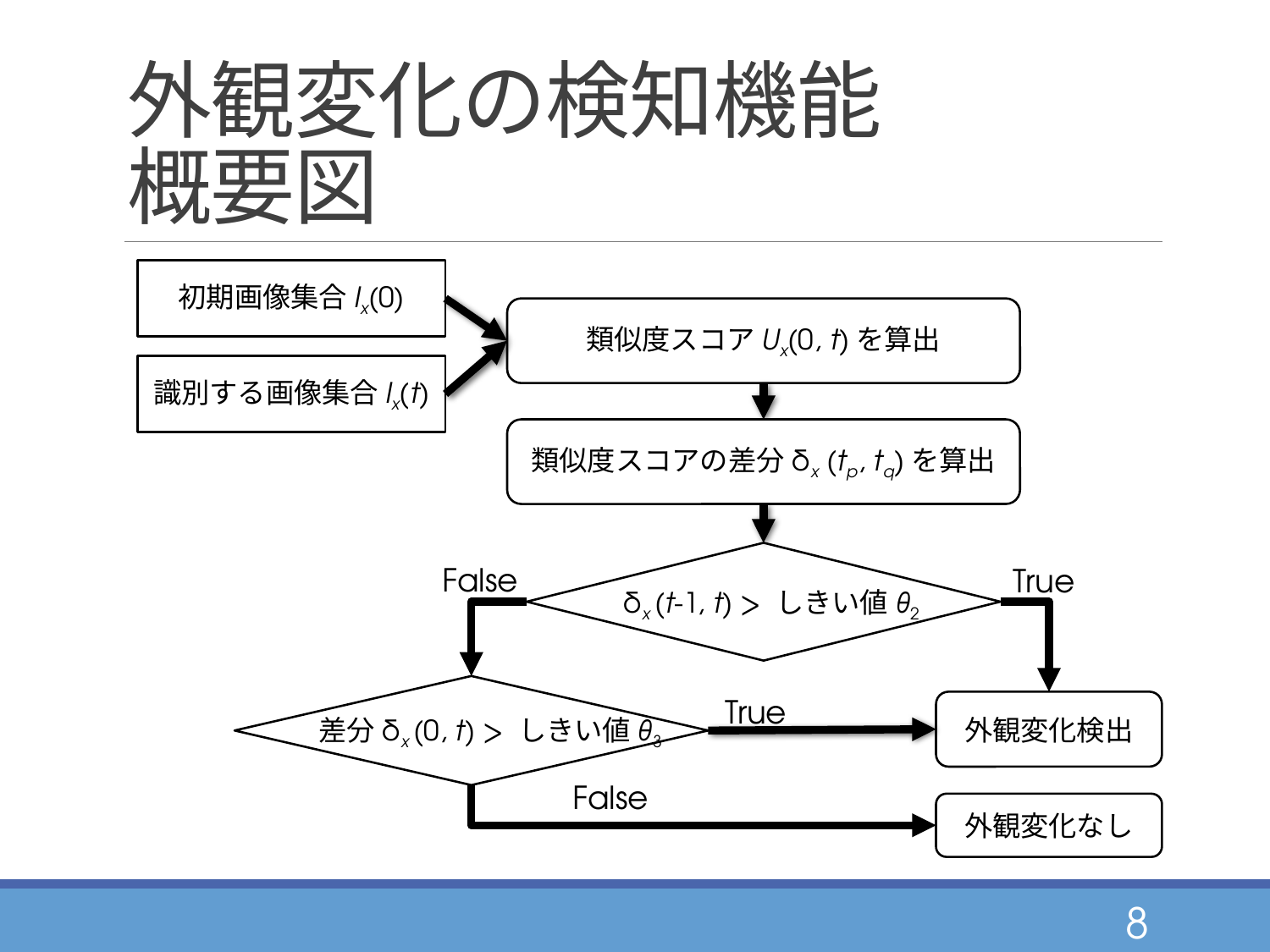

# 外観変化の検知機能 概要図
初期画像集合Ix(0)
類似度スコアUx(0, t)を算出
識別する画像集合Ix(t)
類似度スコアの差分δx (tp, tq)を算出

δx (t-1, t) > しきい値θ2
False
True

差分δx (0, t) > しきい値θ3
True
外観変化検出
False
外観変化なし
8